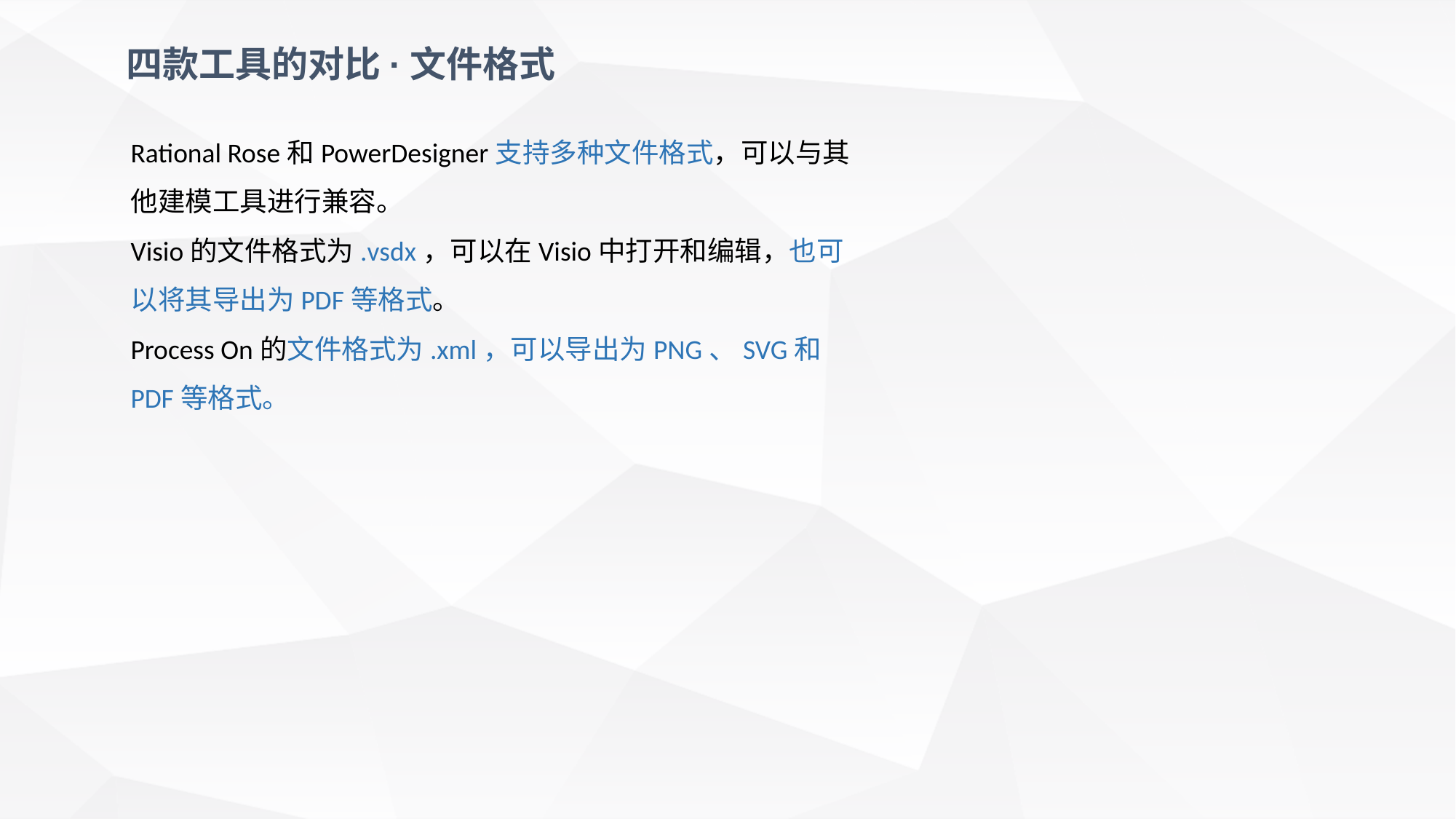

四款工具的对比·文件格式

Rational Rose和PowerDesigner支持多种文件格式，可以与其他建模工具进行兼容。
Visio的文件格式为.vsdx，可以在Visio中打开和编辑，也可以将其导出为PDF等格式。
Process On的文件格式为.xml，可以导出为PNG、SVG和PDF等格式。